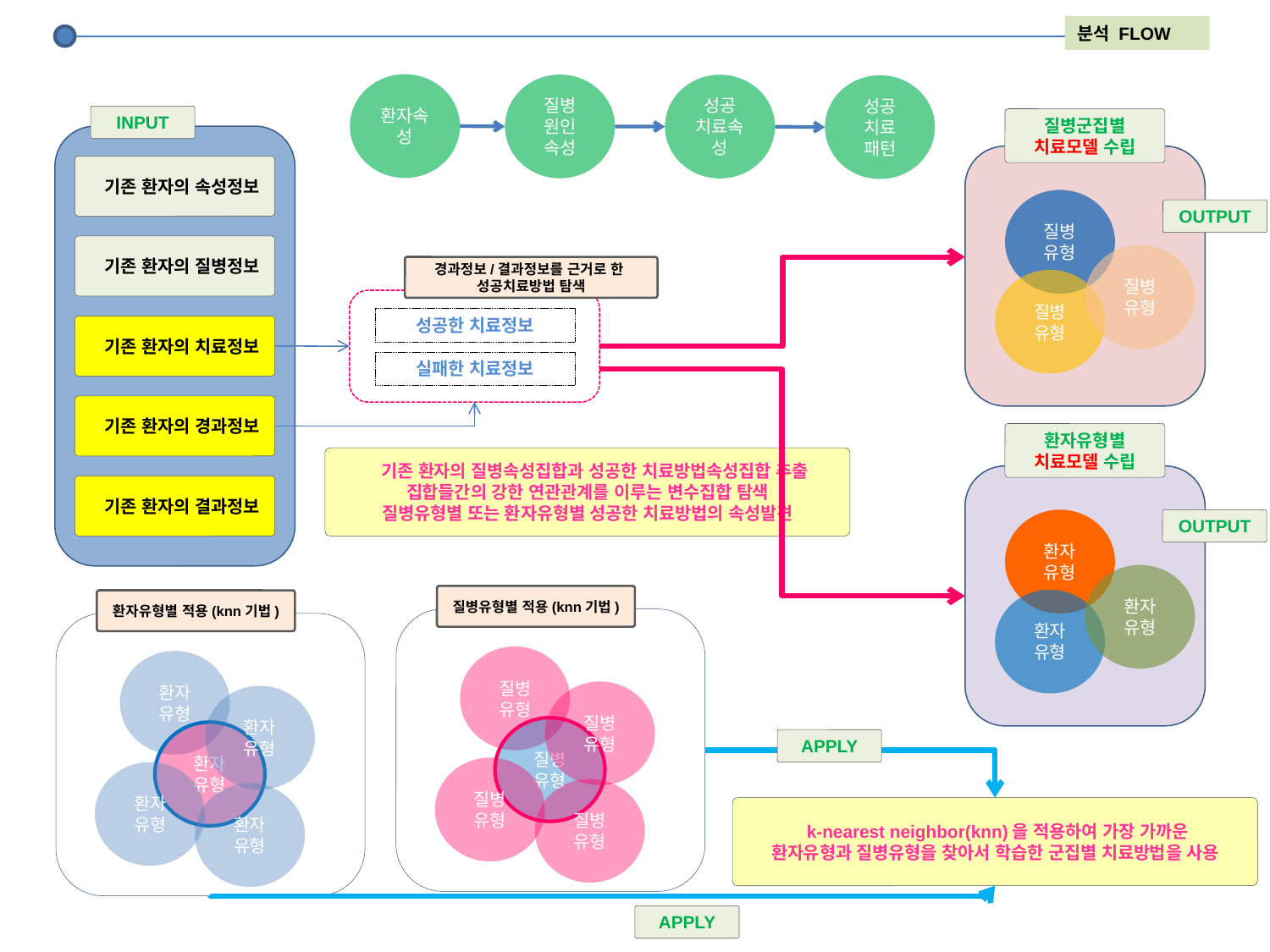

분석 FLOW

환자속성
질병
원인
속성
성공
치료속성
성공
치료
패턴
INPUT
질병군집별
치료모델 수립

  기존 환자의 속성정보
질병
유형
OUTPUT
  기존 환자의 질병정보
질병
유형
경과정보/결과정보를 근거로 한
성공치료방법 탐색
질병
유형

성공한 치료정보
  기존 환자의 치료정보
실패한 치료정보
  기존 환자의 경과정보
환자유형별
치료모델 수립
  기존 환자의 질병속성집합과 성공한 치료방법속성집합 추출
집합들간의 강한 연관관계를 이루는 변수집합 탐색
질병유형별 또는 환자유형별 성공한 치료방법의 속성발견

  기존 환자의 결과정보
환자
유형
OUTPUT
환자
유형
질병유형별 적용(knn기법)
환자
유형
환자유형별 적용(knn기법)

질병
유형
환자
유형
질병
유형
환자
유형
질병
유형
환자
유형
APPLY
질병
유형
환자
유형
질병
유형
환자
유형
  k-nearest neighbor(knn)을 적용하여 가장 가까운
환자유형과 질병유형을 찾아서 학습한 군집별 치료방법을 사용
APPLY